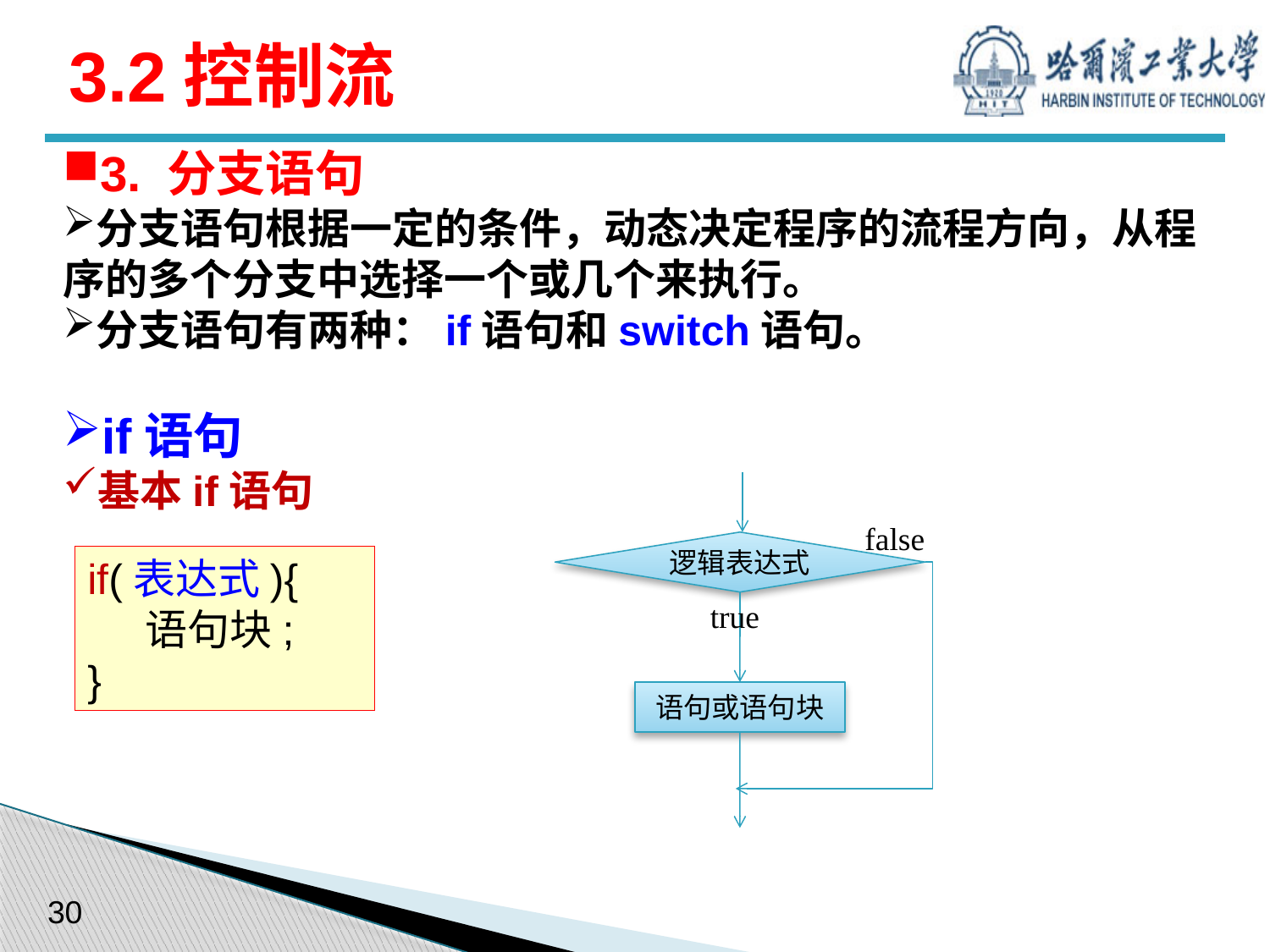

# 3.2控制流
3. 分支语句
分支语句根据一定的条件，动态决定程序的流程方向，从程序的多个分支中选择一个或几个来执行。
分支语句有两种：if语句和switch语句。

if语句
基本if语句
false
逻辑表达式
true
语句或语句块
if(表达式){
     语句块;
}